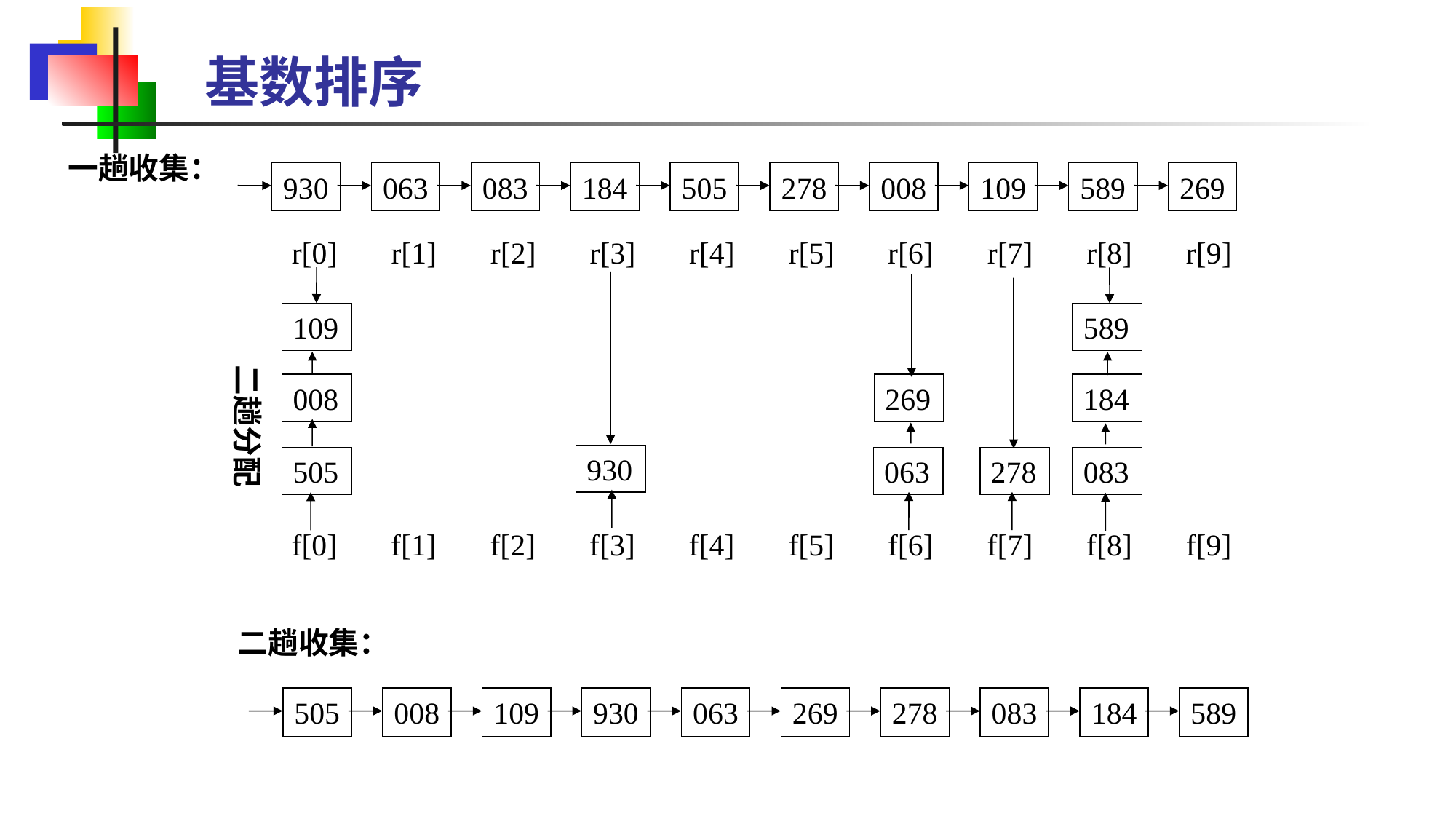

基数排序
一趟收集：
930

063

083

184

505

278

008

109

589

269

r[0]
r[1]
r[2]
r[3]
r[4]
r[5]
r[6]
r[7]
r[8]
r[9]
二趟分配
f[0]
f[1]
f[2]
f[3]
f[4]
f[5]
f[6]
f[7]
f[8]
f[9]

109

589

930

269

278

008

184

505

063

083

二趟收集：
505

008

109

930

063

269

278

083

184

589